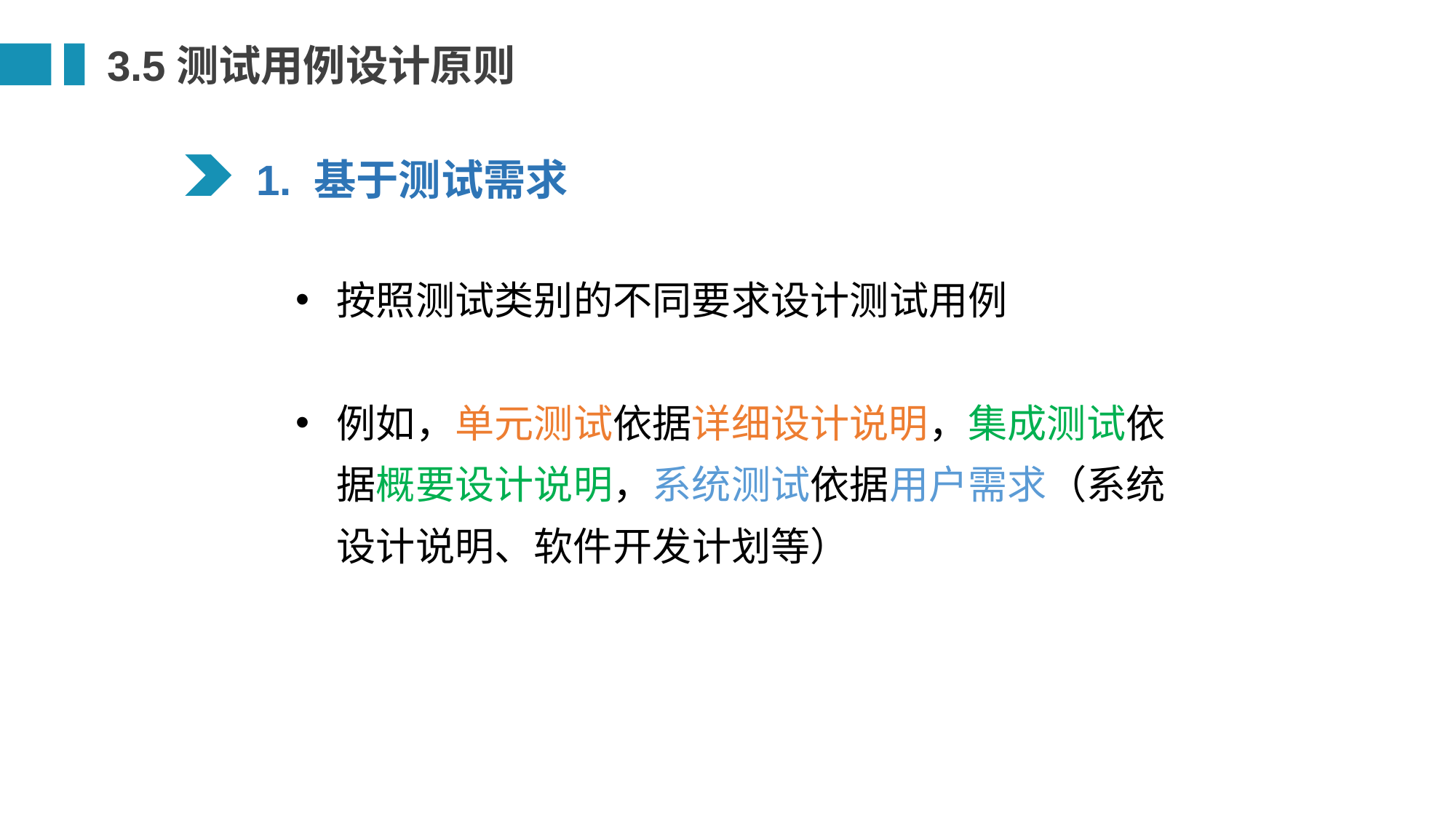

3.5测试用例设计原则

1. 基于测试需求
按照测试类别的不同要求设计测试用例

例如，单元测试依据详细设计说明，集成测试依据概要设计说明，系统测试依据用户需求（系统设计说明、软件开发计划等）
92